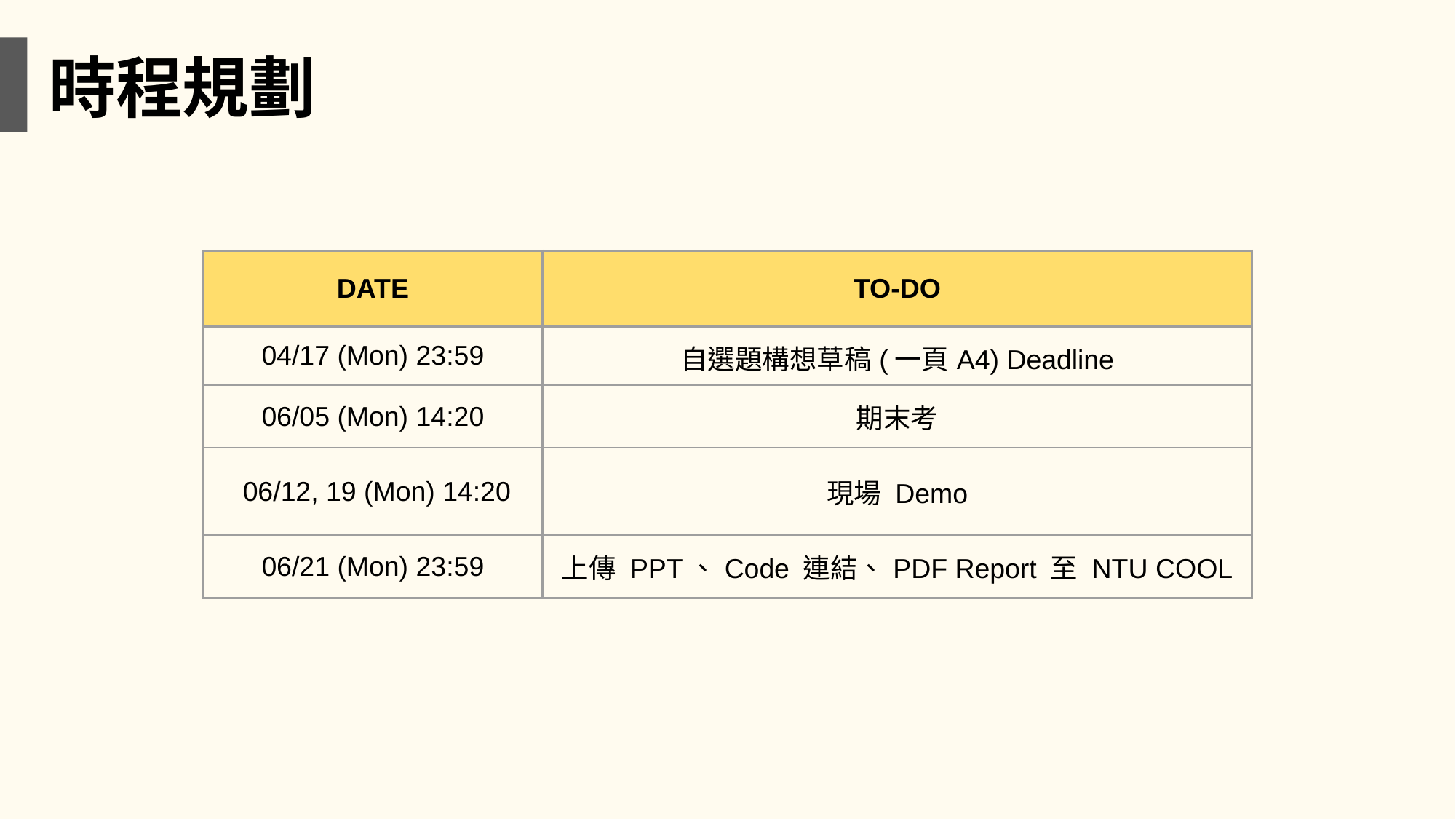

時程規劃
| DATE | TO-DO |
| --- | --- |
| 04/17 (Mon) 23:59 | 自選題構想草稿(一頁A4) Deadline |
| 06/05 (Mon) 14:20 | 期末考 |
| 06/12, 19 (Mon) 14:20 | 現場 Demo |
| 06/21 (Mon) 23:59 | 上傳 PPT、Code 連結、PDF Report 至 NTU COOL |